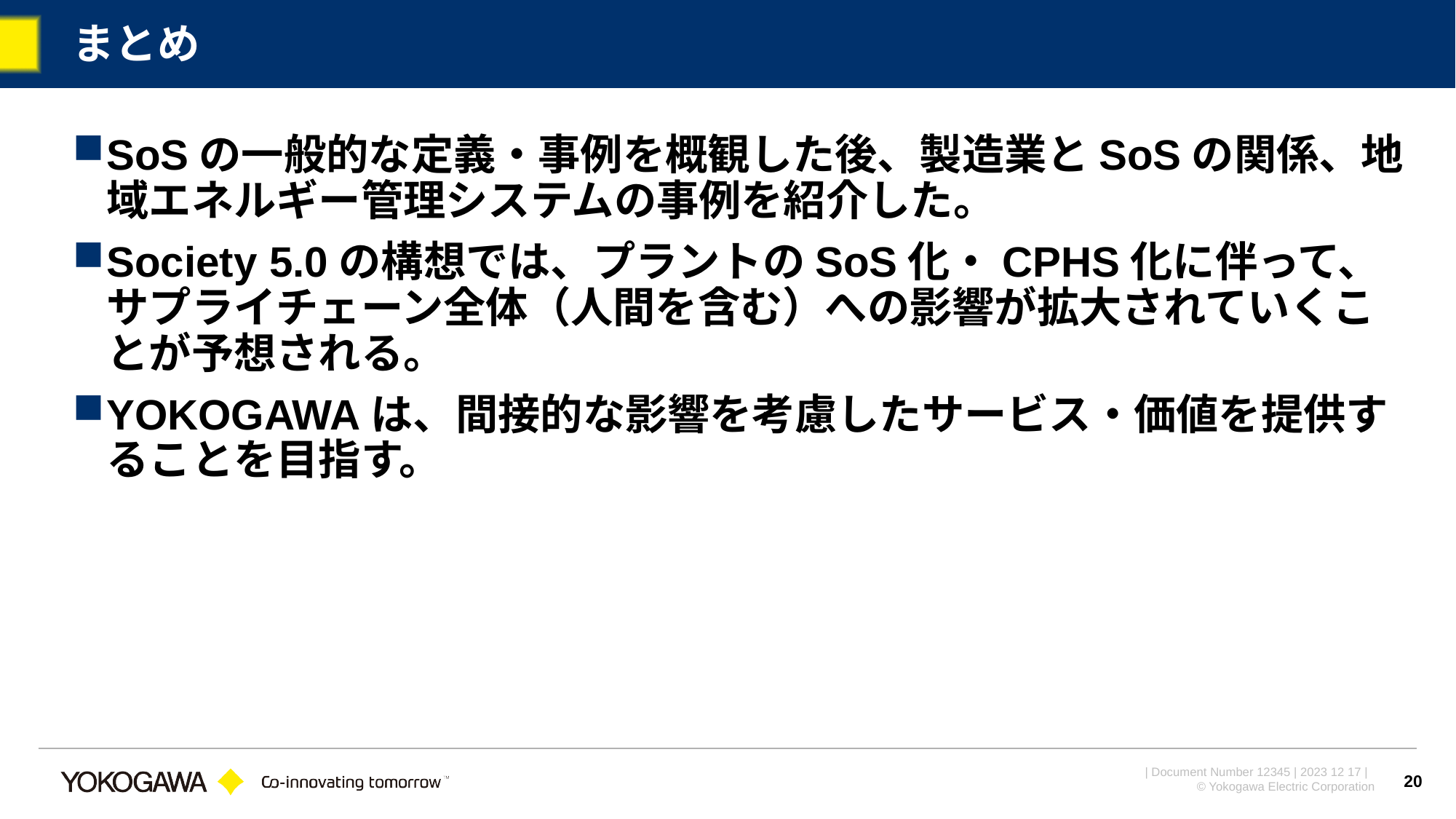

# まとめ
SoSの一般的な定義・事例を概観した後、製造業とSoSの関係、地域エネルギー管理システムの事例を紹介した。
Society 5.0の構想では、プラントのSoS化・CPHS化に伴って、サプライチェーン全体（人間を含む）への影響が拡大されていくことが予想される。
YOKOGAWAは、間接的な影響を考慮したサービス・価値を提供することを目指す。
20